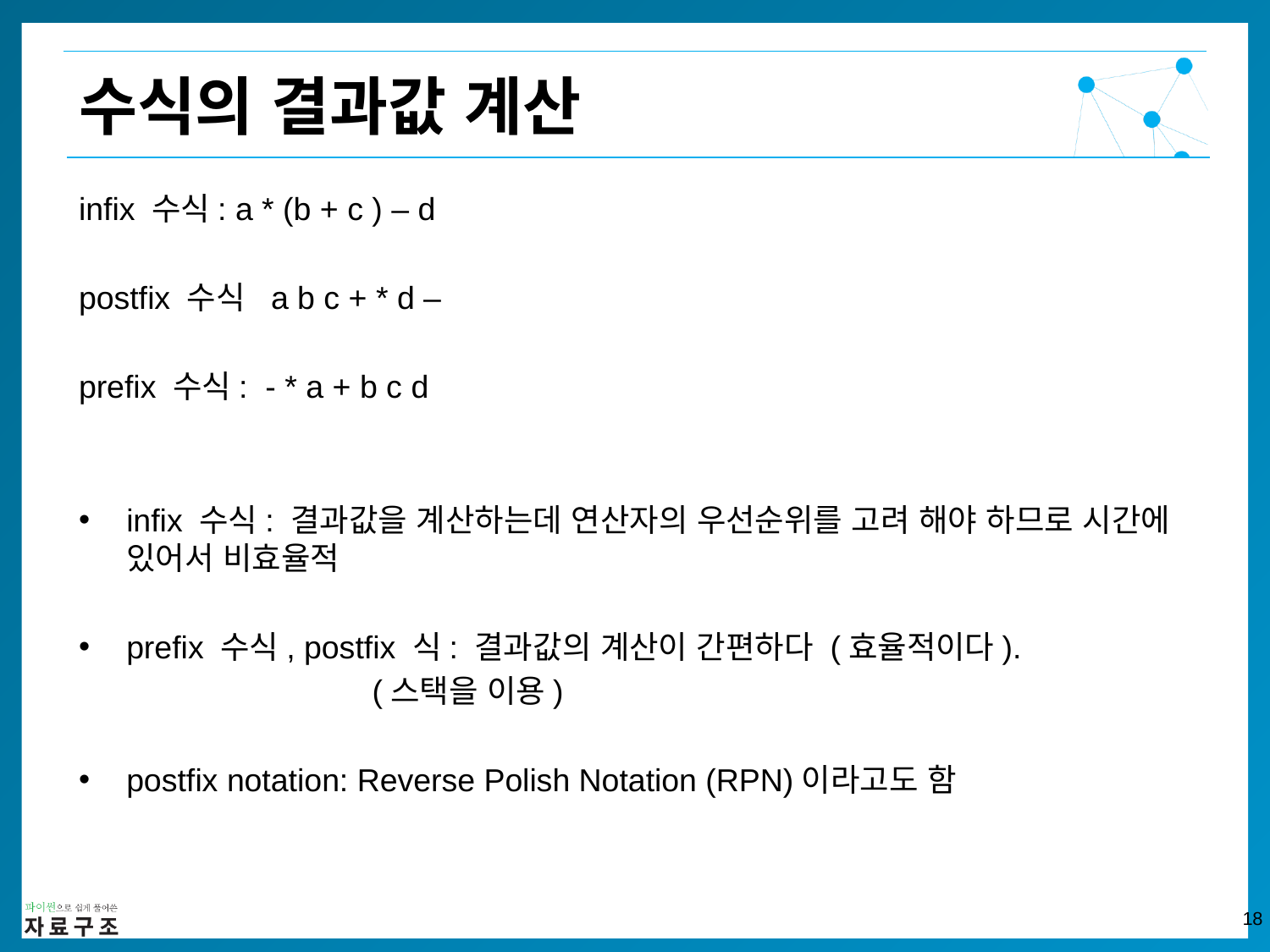

수식의 결과값 계산
infix 수식: a * (b + c ) – d

postfix 수식  a b c + * d –

prefix 수식:  - * a + b c d

infix 수식: 결과값을 계산하는데 연산자의 우선순위를 고려 해야 하므로 시간에 있어서 비효율적

prefix 수식, postfix 식: 결과값의 계산이 간편하다 (효율적이다).
                                 (스택을 이용)

postfix notation: Reverse Polish Notation (RPN)이라고도 함